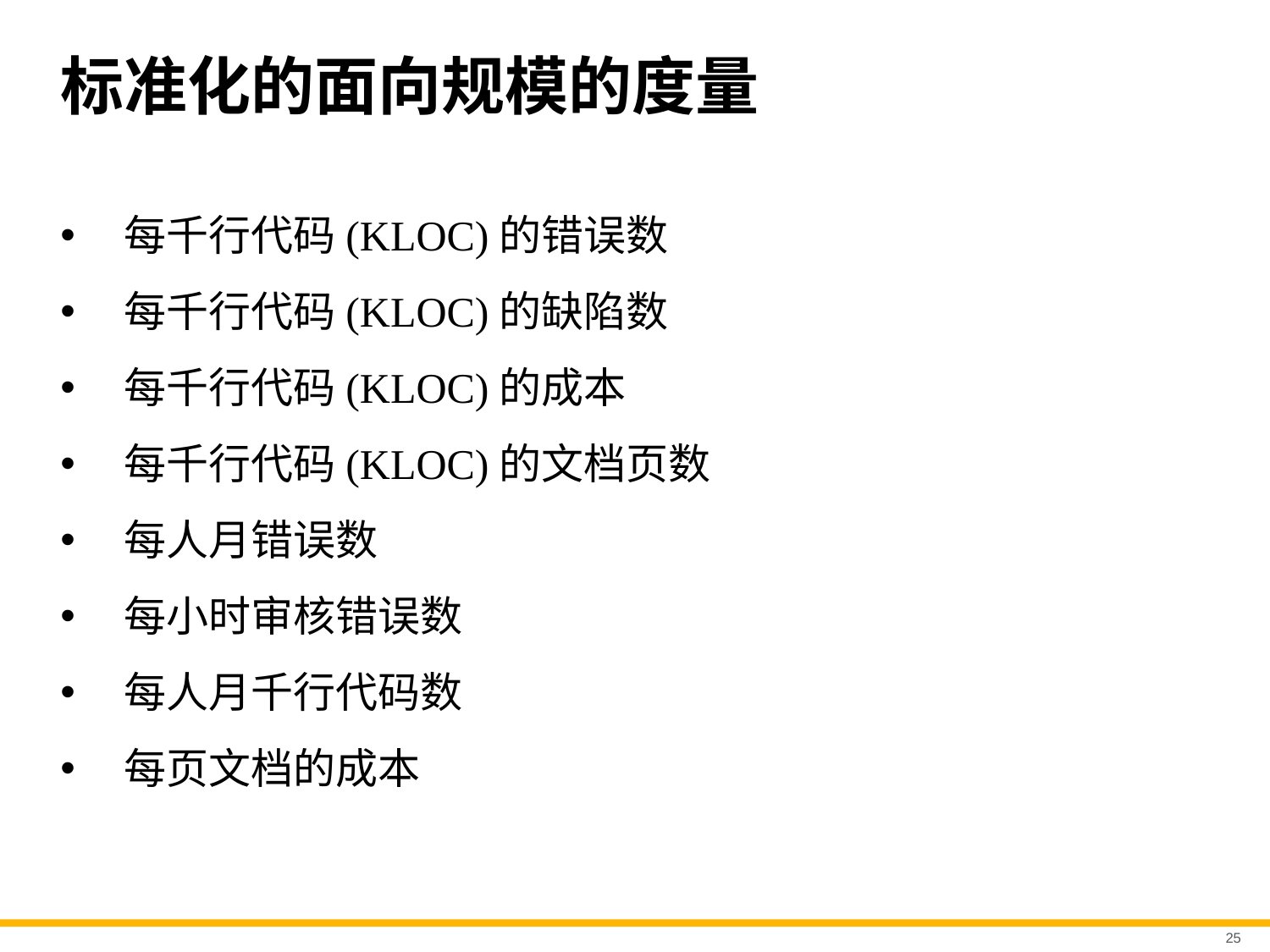

# 标准化的面向规模的度量
每千行代码(KLOC)的错误数
每千行代码(KLOC)的缺陷数
每千行代码(KLOC)的成本
每千行代码(KLOC)的文档页数
每人月错误数
每小时审核错误数
每人月千行代码数
每页文档的成本
25